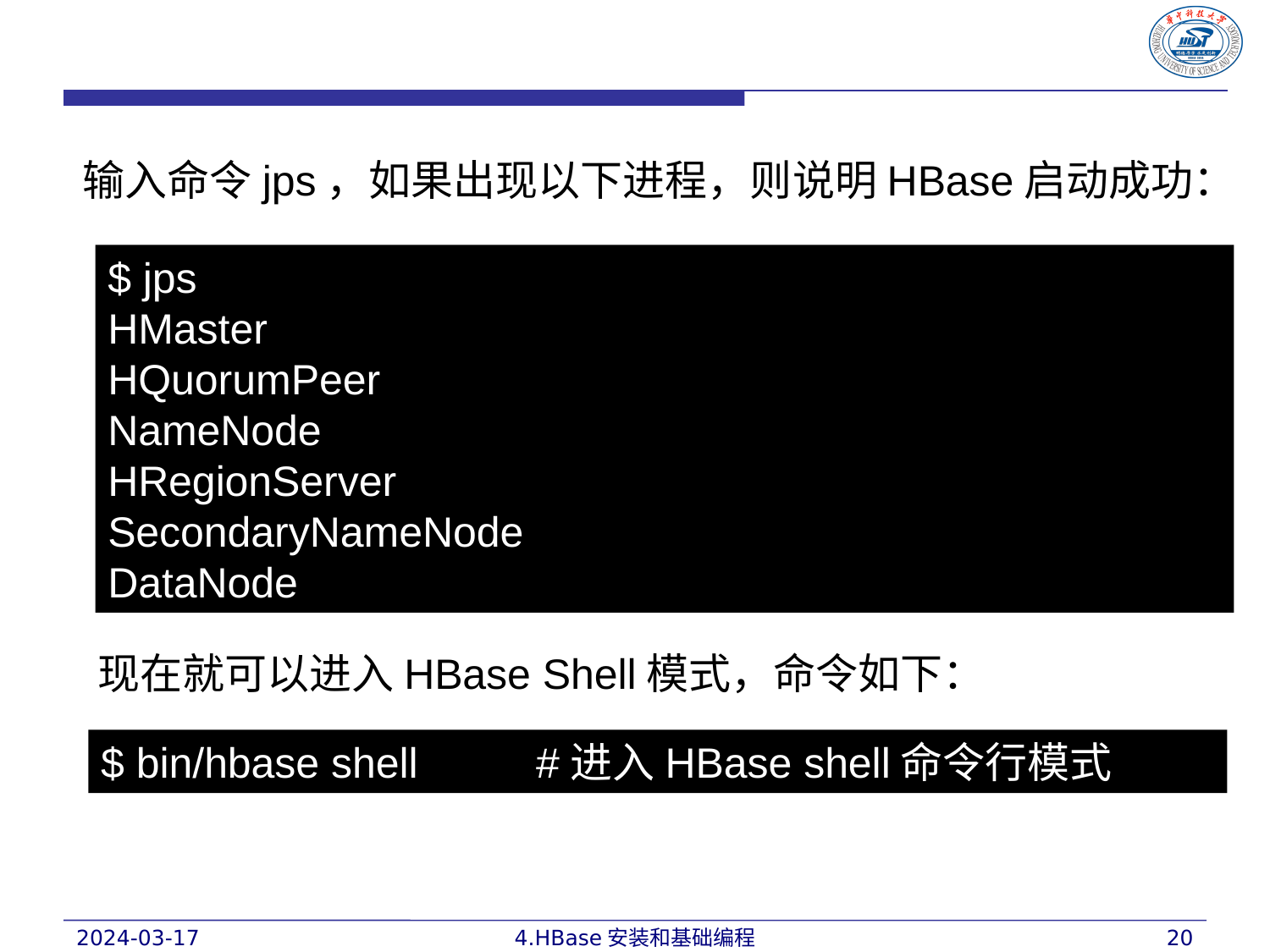

输入命令jps，如果出现以下进程，则说明HBase启动成功：
$ jps
HMaster
HQuorumPeer
NameNode
HRegionServer
SecondaryNameNode
DataNode
现在就可以进入HBase Shell模式，命令如下：
$ bin/hbase shell          #进入HBase shell命令行模式
2024-03-17
4.HBase安装和基础编程
20